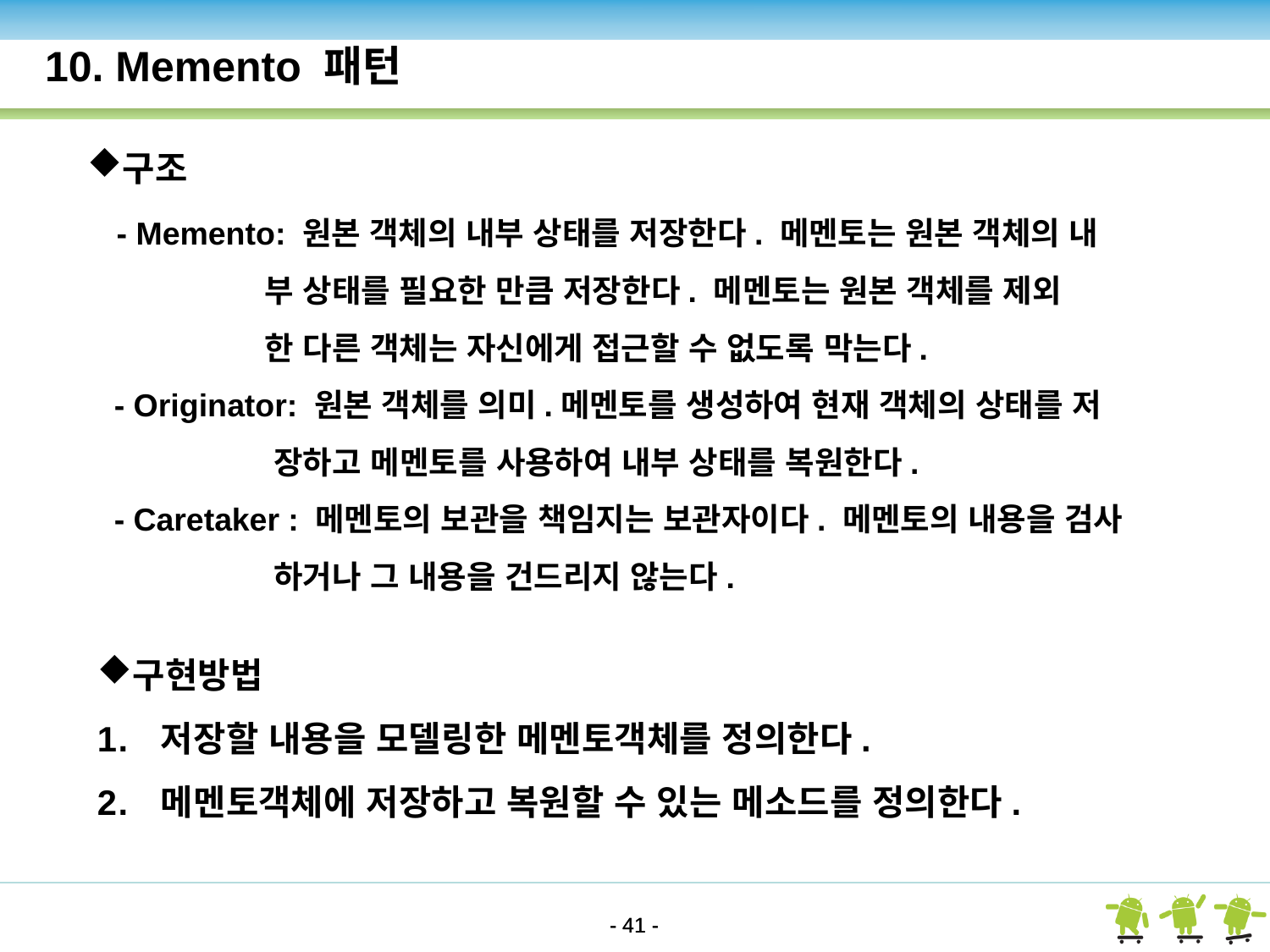

10. Memento 패턴
구조
   - Memento: 원본 객체의 내부 상태를 저장한다. 메멘토는 원본 객체의 내
                    부 상태를 필요한 만큼 저장한다. 메멘토는 원본 객체를 제외
                    한 다른 객체는 자신에게 접근할 수 없도록 막는다.
   - Originator: 원본 객체를 의미.메멘토를 생성하여 현재 객체의 상태를 저
                     장하고 메멘토를 사용하여 내부 상태를 복원한다.
   - Caretaker : 메멘토의 보관을 책임지는 보관자이다. 메멘토의 내용을 검사
                     하거나 그 내용을 건드리지 않는다.
구현방법
저장할 내용을 모델링한 메멘토객체를 정의한다.
메멘토객체에 저장하고 복원할 수 있는 메소드를 정의한다.
- 41 -
- 41 -